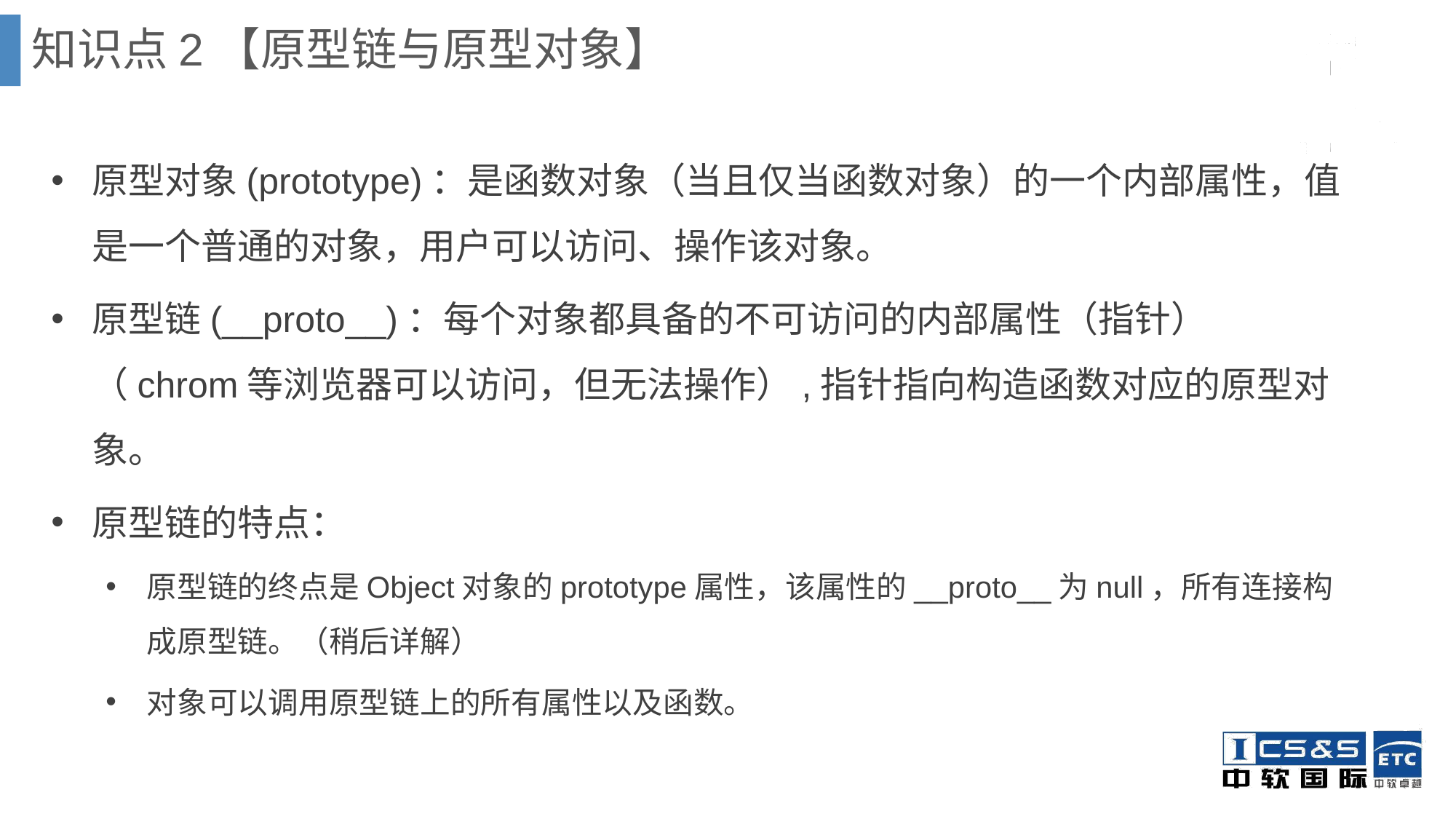

知识点2【原型链与原型对象】
原型对象(prototype)：是函数对象（当且仅当函数对象）的一个内部属性，值是一个普通的对象，用户可以访问、操作该对象。
原型链(__proto__)：每个对象都具备的不可访问的内部属性（指针）（chrom等浏览器可以访问，但无法操作）,指针指向构造函数对应的原型对象。
原型链的特点：
原型链的终点是Object对象的prototype属性，该属性的__proto__为null，所有连接构成原型链。（稍后详解）
对象可以调用原型链上的所有属性以及函数。